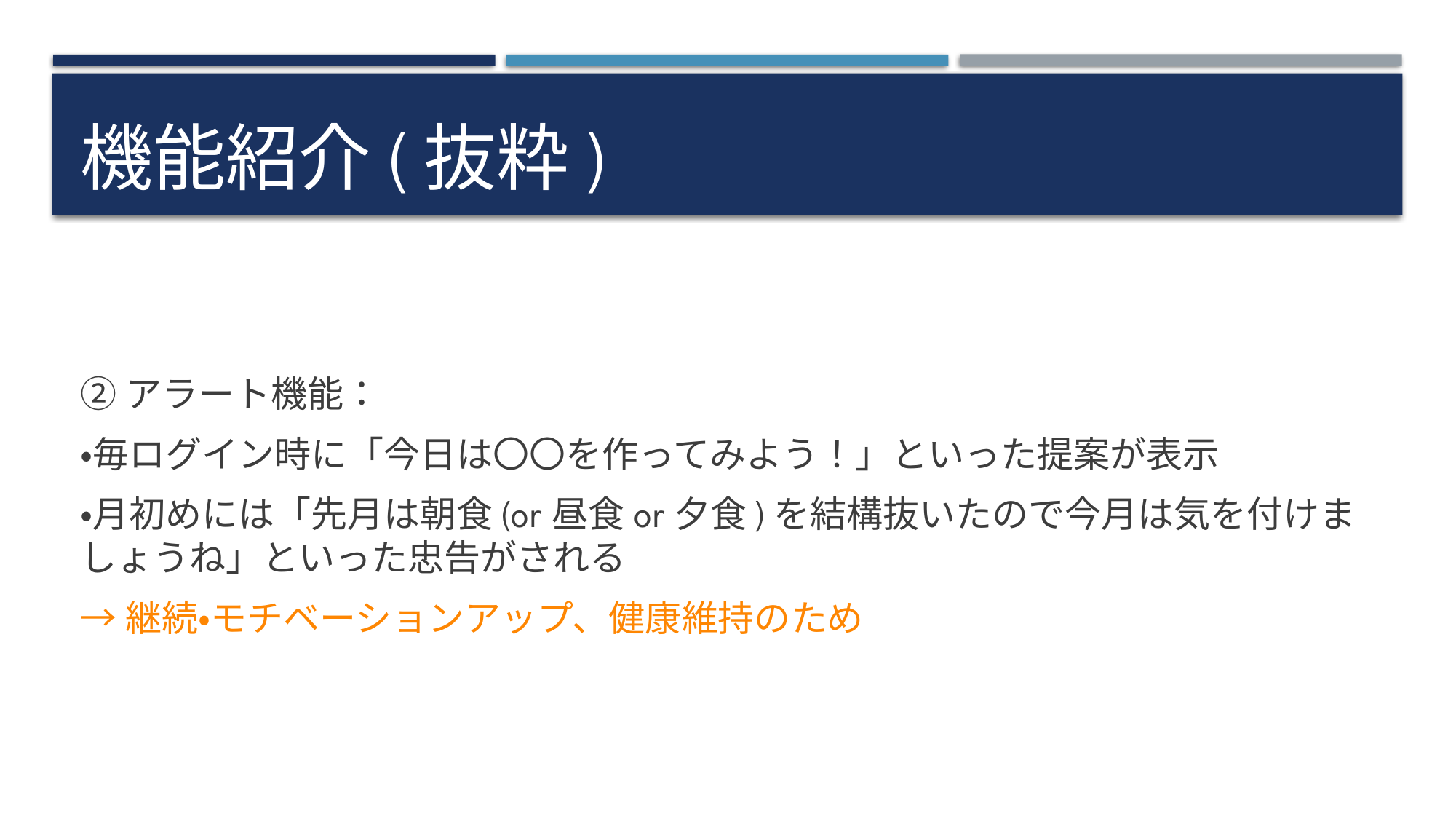

# 機能紹介(抜粋)
②アラート機能：
・毎ログイン時に「今日は〇〇を作ってみよう！」といった提案が表示
・月初めには「先月は朝食(or昼食or夕食)を結構抜いたので今月は気を付けましょうね」といった忠告がされる
→継続・モチベーションアップ、健康維持のため